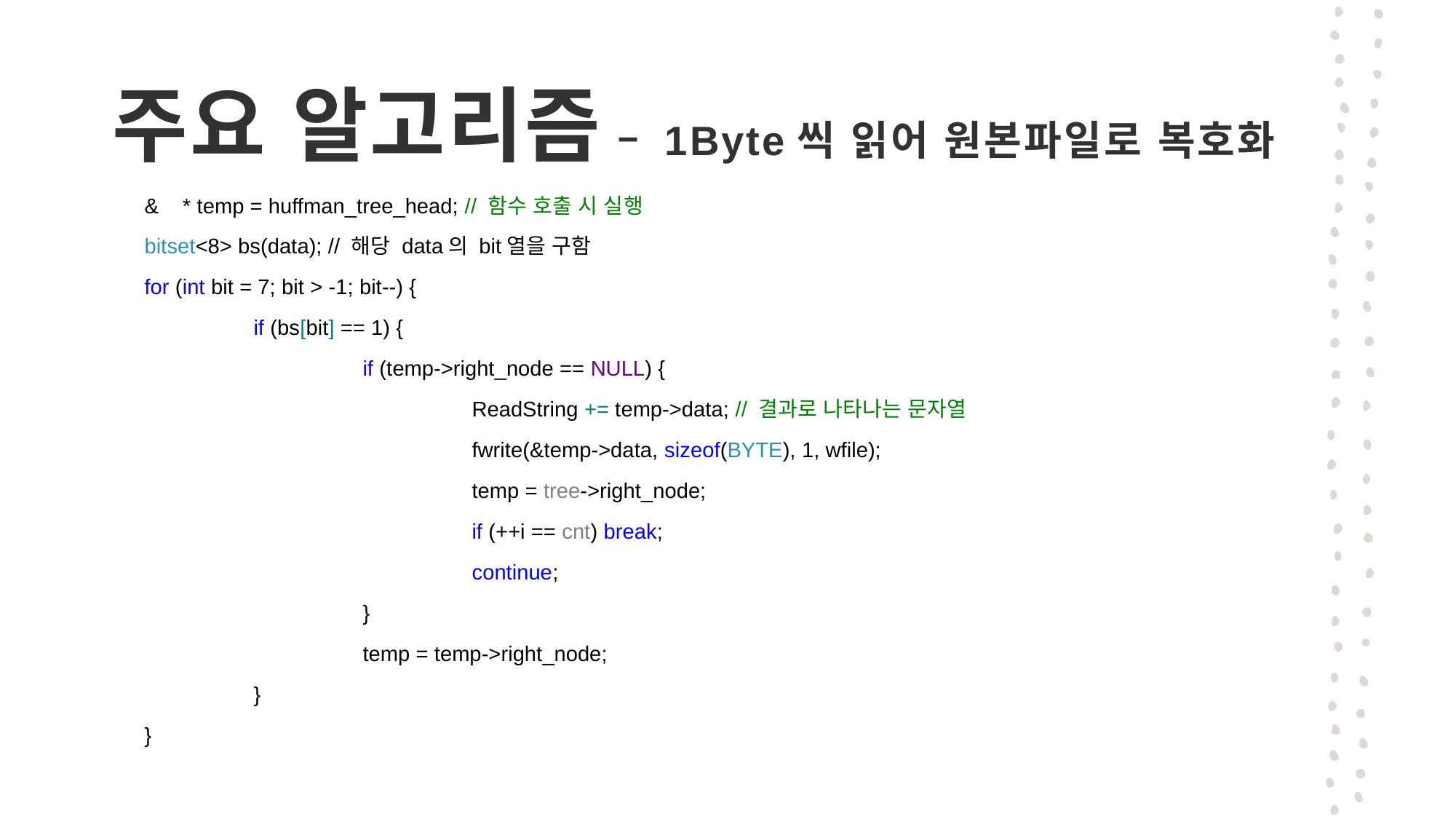

# 주요 알고리즘 – 1Byte씩 읽어 원본파일로 복호화
&    * temp = huffman_tree_head; // 함수 호출 시 실행
bitset<8> bs(data); // 해당 data의 bit열을 구함
for (int bit = 7; bit > -1; bit--) {
	if (bs[bit] == 1) {
		if (temp->right_node == NULL) {
			ReadString += temp->data; // 결과로 나타나는 문자열
			fwrite(&temp->data, sizeof(BYTE), 1, wfile);
			temp = tree->right_node;
			if (++i == cnt) break;
			continue;
		}
		temp = temp->right_node;
	}
}